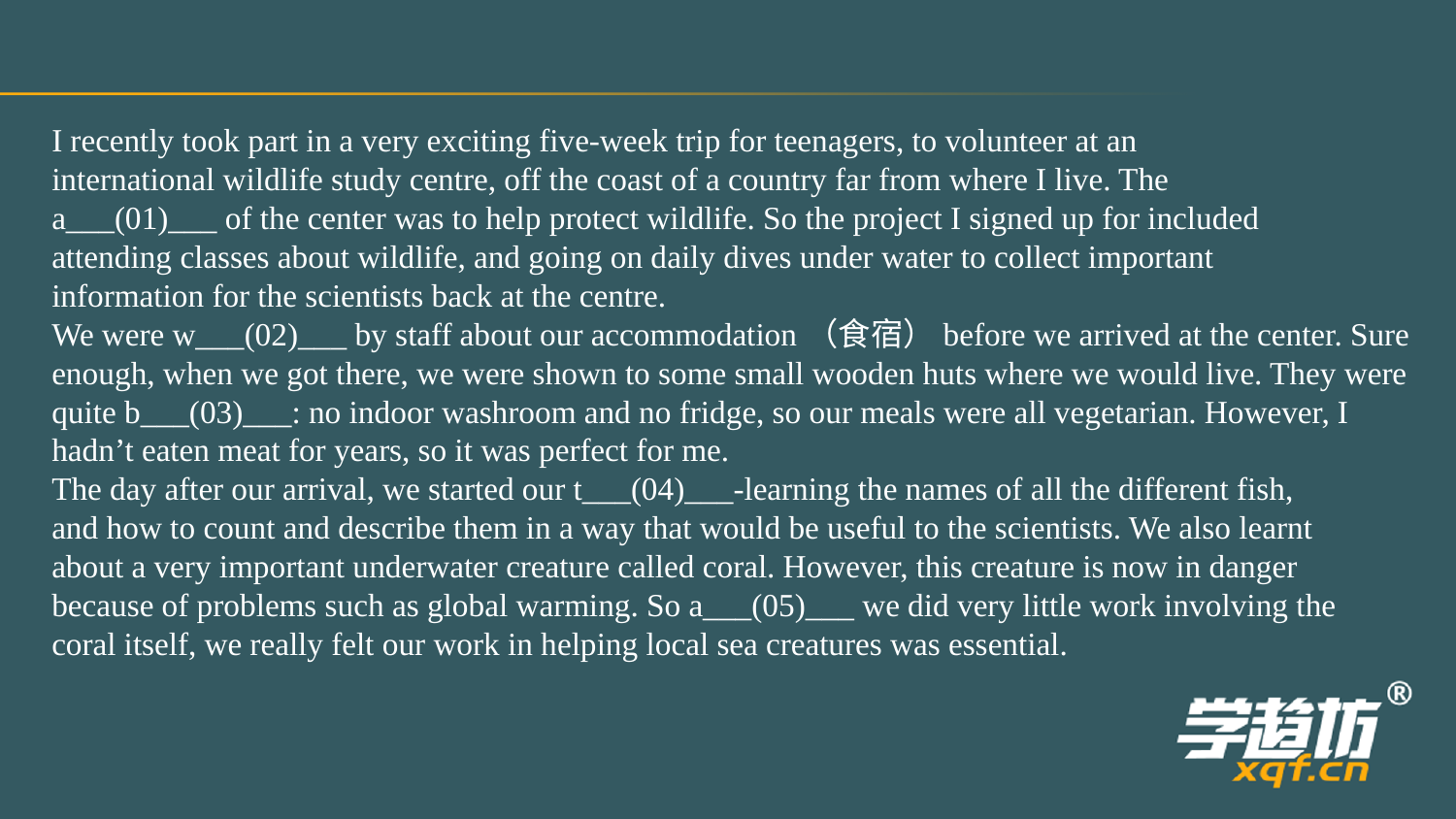

I recently took part in a very exciting five-week trip for teenagers, to volunteer at an
international wildlife study centre, off the coast of a country far from where I live. The
a___(01)___ of the center was to help protect wildlife. So the project I signed up for included
attending classes about wildlife, and going on daily dives under water to collect important
information for the scientists back at the centre.
We were w___(02)___ by staff about our accommodation（食宿）before we arrived at the center. Sure
enough, when we got there, we were shown to some small wooden huts where we would live. They were
quite b___(03)___: no indoor washroom and no fridge, so our meals were all vegetarian. However, I
hadn’t eaten meat for years, so it was perfect for me.
The day after our arrival, we started our t___(04)___-learning the names of all the different fish,
and how to count and describe them in a way that would be useful to the scientists. We also learnt
about a very important underwater creature called coral. However, this creature is now in danger
because of problems such as global warming. So a___(05)___ we did very little work involving the
coral itself, we really felt our work in helping local sea creatures was essential.